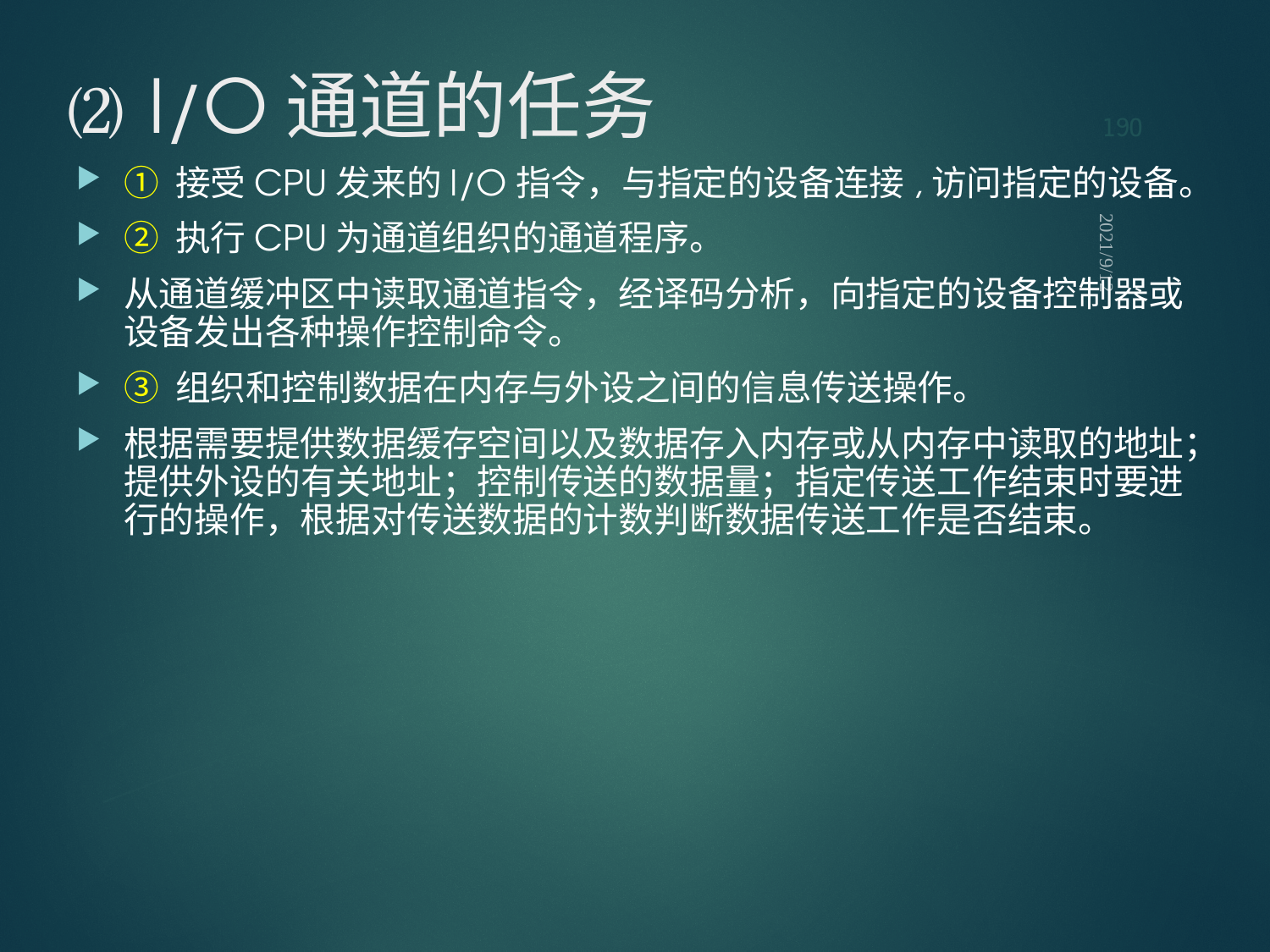

190
# ⑵ I/O通道的任务
① 接受CPU发来的I/O指令，与指定的设备连接,访问指定的设备。
② 执行CPU为通道组织的通道程序。
从通道缓冲区中读取通道指令，经译码分析，向指定的设备控制器或设备发出各种操作控制命令。
③ 组织和控制数据在内存与外设之间的信息传送操作。
根据需要提供数据缓存空间以及数据存入内存或从内存中读取的地址；提供外设的有关地址；控制传送的数据量；指定传送工作结束时要进行的操作，根据对传送数据的计数判断数据传送工作是否结束。
2021/9/12